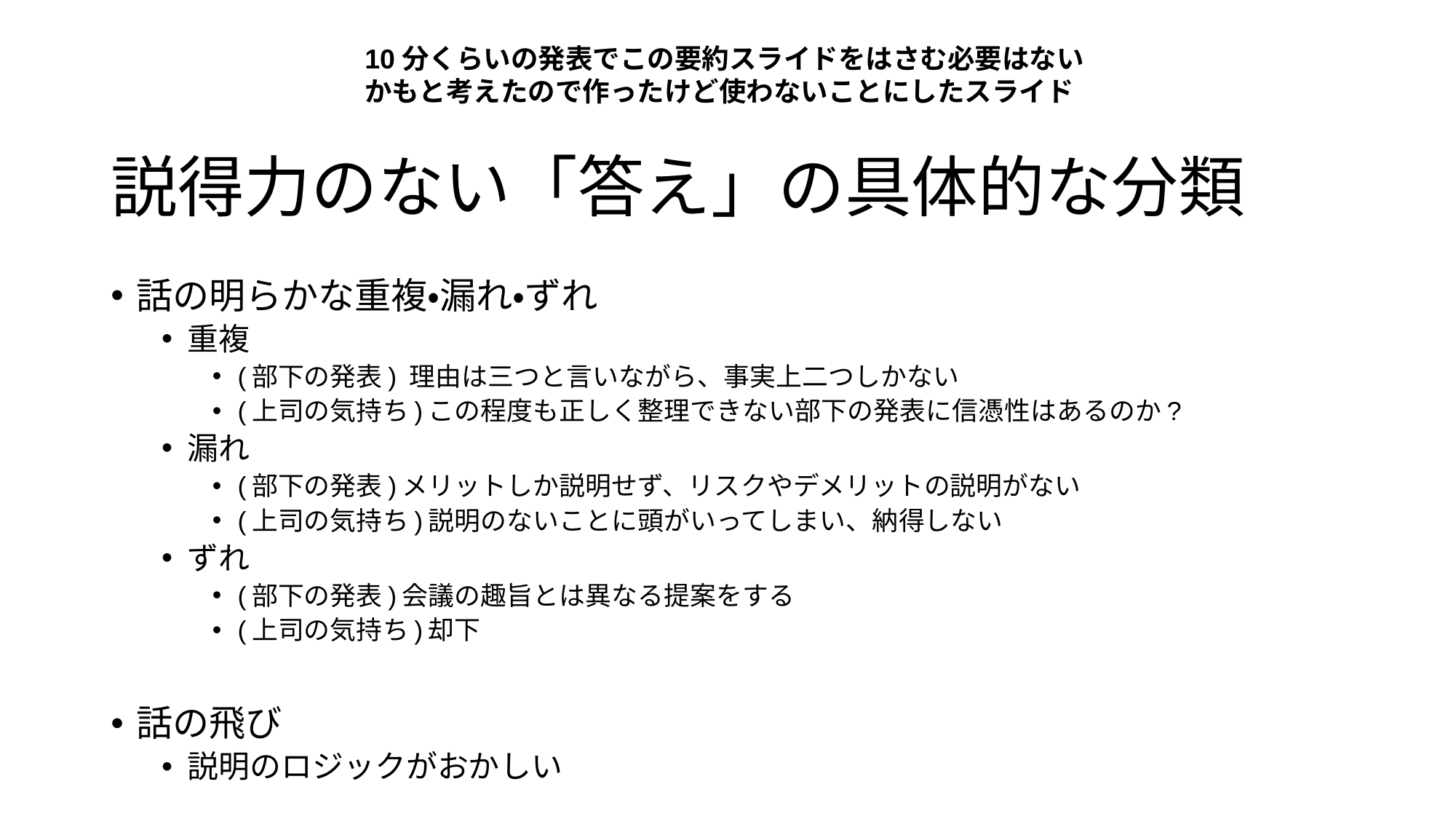

10分くらいの発表でこの要約スライドをはさむ必要はないかもと考えたので作ったけど使わないことにしたスライド
# 説得力のない「答え」の具体的な分類
話の明らかな重複・漏れ・ずれ
重複
(部下の発表) 理由は三つと言いながら、事実上二つしかない
(上司の気持ち)この程度も正しく整理できない部下の発表に信憑性はあるのか?
漏れ
(部下の発表)メリットしか説明せず、リスクやデメリットの説明がない
(上司の気持ち)説明のないことに頭がいってしまい、納得しない
ずれ
(部下の発表)会議の趣旨とは異なる提案をする
(上司の気持ち)却下

話の飛び
説明のロジックがおかしい